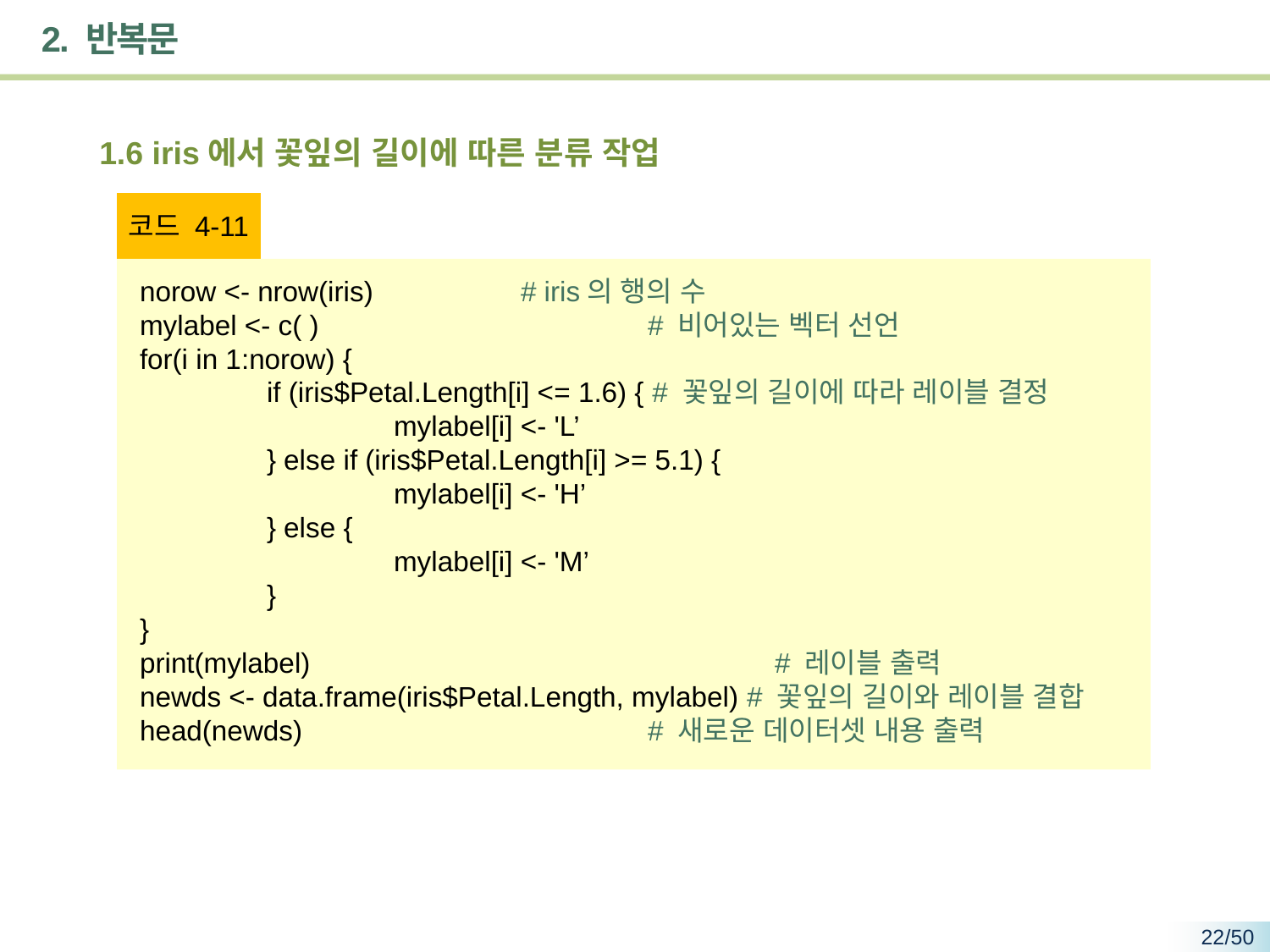

# 2. 반복문

   1.6 iris에서 꽃잎의 길이에 따른 분류 작업

코드 4-11

norow <- nrow(iris) 		# iris의 행의 수
mylabel <- c( ) 			# 비어있는 벡터 선언
for(i in 1:norow) {
 	if (iris$Petal.Length[i] <= 1.6) { # 꽃잎의 길이에 따라 레이블 결정
 		mylabel[i] <- 'L’
 	} else if (iris$Petal.Length[i] >= 5.1) {
 		mylabel[i] <- 'H’
 	} else {
 		mylabel[i] <- 'M’
 	}
}
print(mylabel) 				# 레이블 출력
newds <- data.frame(iris$Petal.Length, mylabel) # 꽃잎의 길이와 레이블 결합
head(newds) 			# 새로운 데이터셋 내용 출력